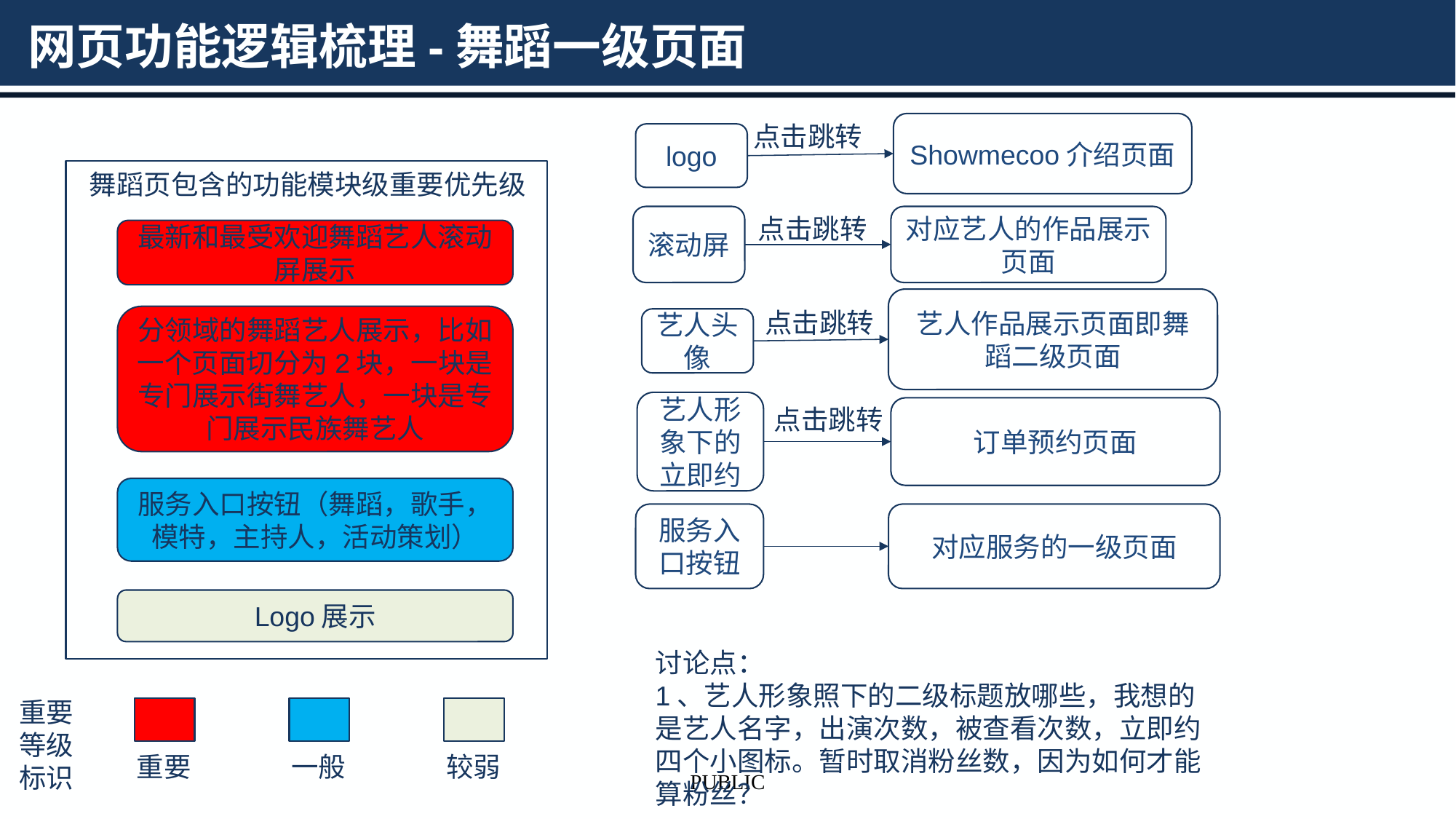

# 网页功能逻辑梳理-舞蹈一级页面
Showmecoo介绍页面
点击跳转
logo

舞蹈页包含的功能模块级重要优先级
滚动屏
点击跳转
对应艺人的作品展示页面
最新和最受欢迎舞蹈艺人滚动屏展示
艺人作品展示页面即舞蹈二级页面
点击跳转
分领域的舞蹈艺人展示，比如一个页面切分为2块，一块是专门展示街舞艺人，一块是专门展示民族舞艺人
艺人头像
艺人形象下的立即约
点击跳转
订单预约页面
服务入口按钮（舞蹈，歌手，模特，主持人，活动策划）
服务入口按钮
对应服务的一级页面
Logo展示
讨论点：
1、艺人形象照下的二级标题放哪些，我想的是艺人名字，出演次数，被查看次数，立即约四个小图标。暂时取消粉丝数，因为如何才能算粉丝？

重要等级标识

重要
一般
较弱
PUBLIC